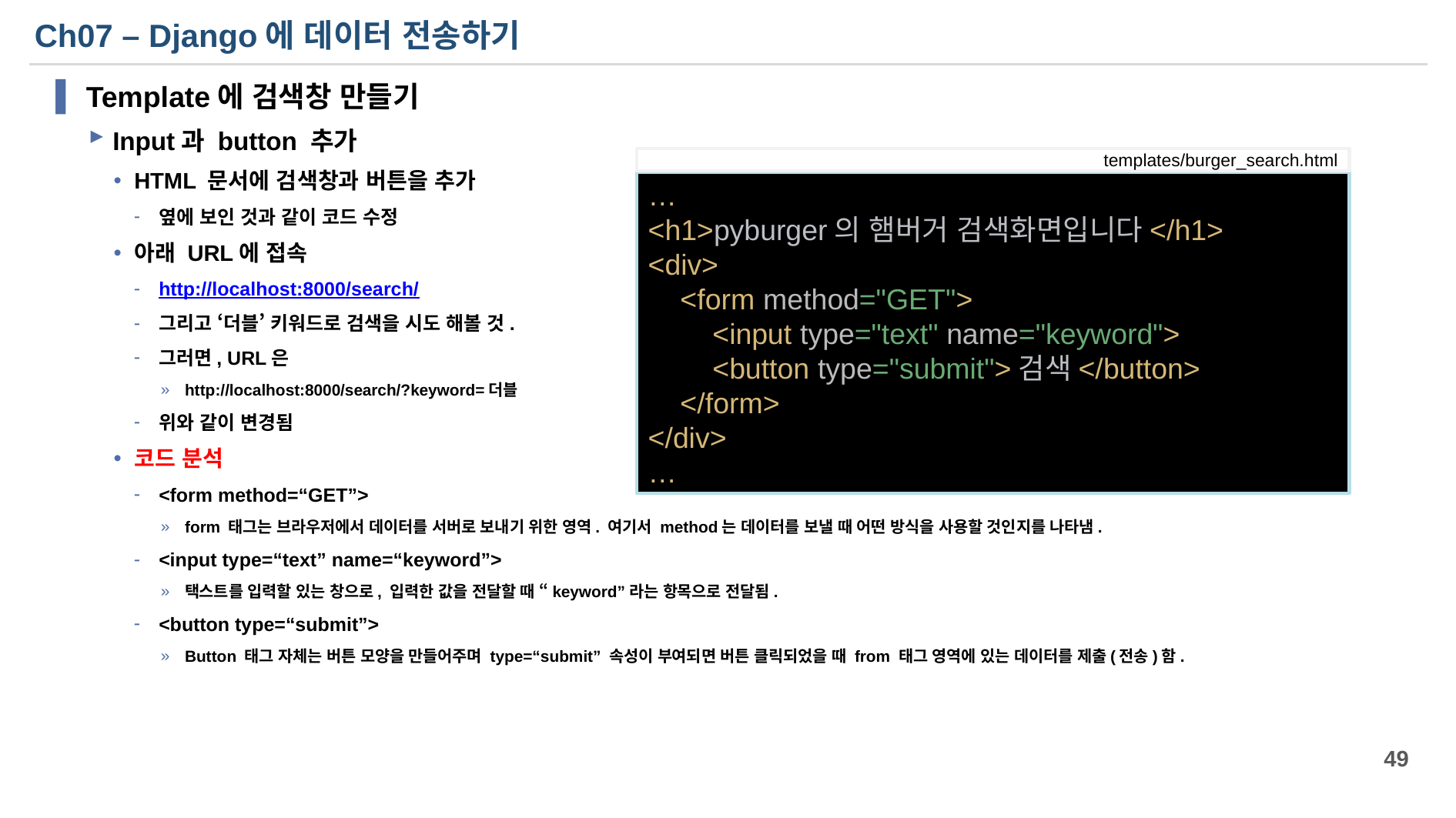

# Ch07 – Django에 데이터 전송하기
Template에 검색창 만들기
Input과 button 추가
HTML 문서에 검색창과 버튼을 추가
옆에 보인 것과 같이 코드 수정
아래 URL에 접속
http://localhost:8000/search/
그리고 ‘더블’ 키워드로 검색을 시도 해볼 것.
그러면, URL은
http://localhost:8000/search/?keyword=더블
위와 같이 변경됨
코드 분석
<form method=“GET”>
form 태그는 브라우저에서 데이터를 서버로 보내기 위한 영역. 여기서 method는 데이터를 보낼 때 어떤 방식을 사용할 것인지를 나타냄.
<input type=“text” name=“keyword”>
택스트를 입력할 있는 창으로, 입력한 값을 전달할 때 “keyword”라는 항목으로 전달됨.
<button type=“submit”>
Button 태그 자체는 버튼 모양을 만들어주며 type=“submit” 속성이 부여되면 버튼 클릭되었을 때 from 태그 영역에 있는 데이터를 제출(전송)함.

templates/burger_search.html
…
<h1>pyburger의 햄버거 검색화면입니다</h1>
<div>
    <form method="GET">
        <input type="text" name="keyword">
        <button type="submit">검색</button>
    </form>
</div>
…
49